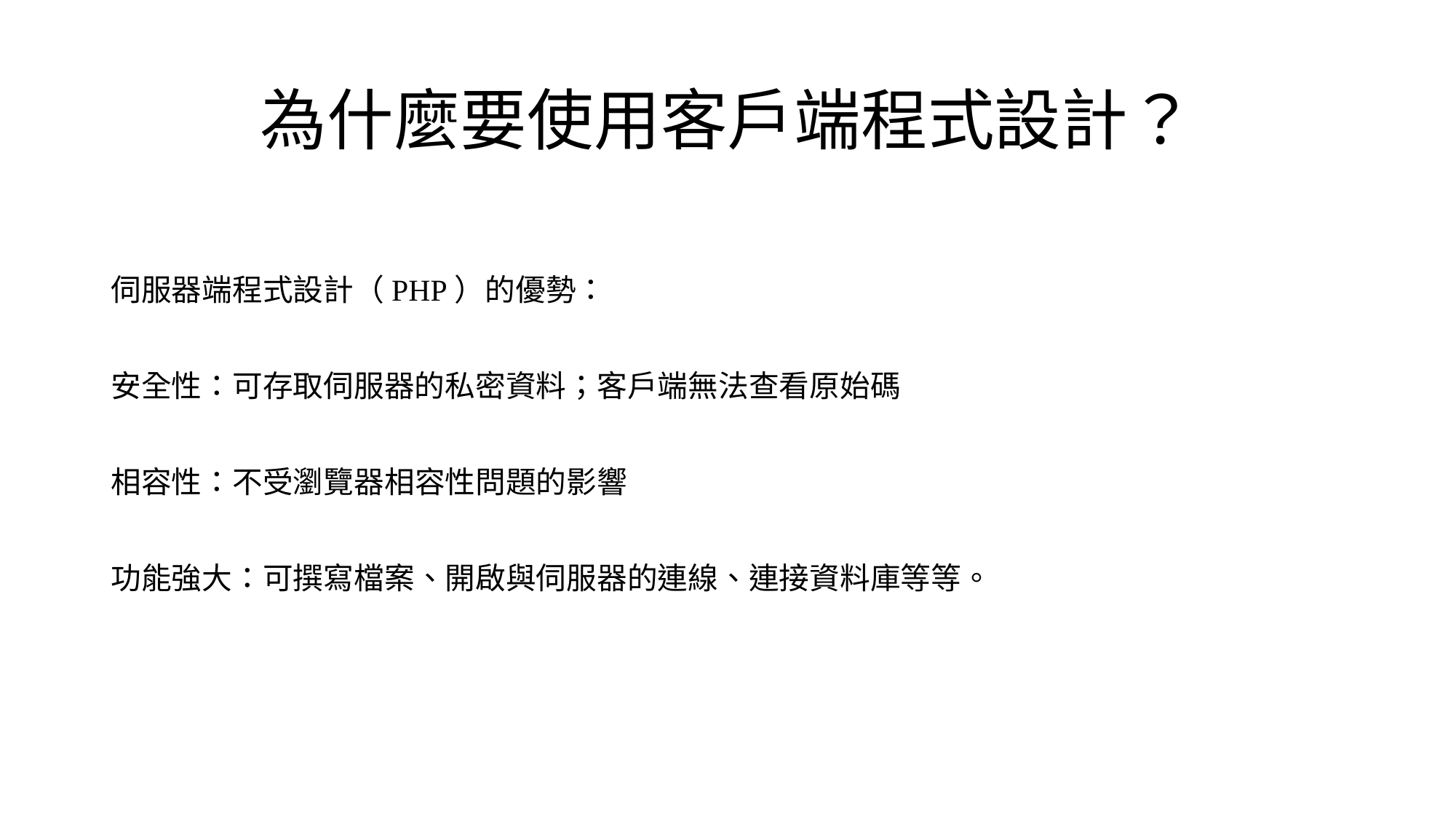

# 為什麼要使用客戶端程式設計？

伺服器端程式設計（PHP）的優勢：

安全性：可存取伺服器的私密資料；客戶端無法查看原始碼

相容性：不受瀏覽器相容性問題的影響

功能強大：可撰寫檔案、開啟與伺服器的連線、連接資料庫等等。